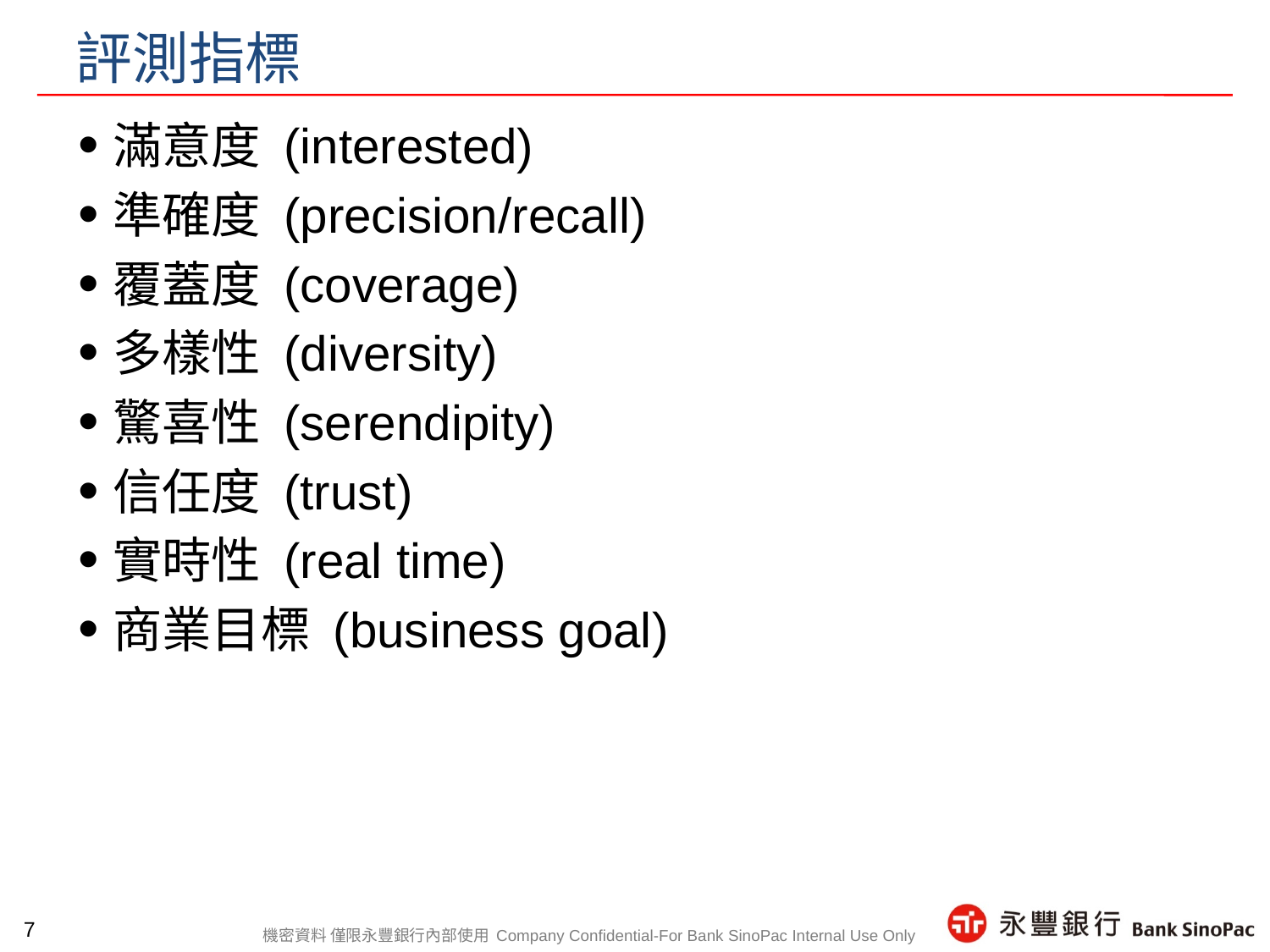

# 評測指標
滿意度 (interested)
準確度 (precision/recall)
覆蓋度 (coverage)
多樣性 (diversity)
驚喜性 (serendipity)
信任度 (trust)
實時性 (real time)
商業目標 (business goal)